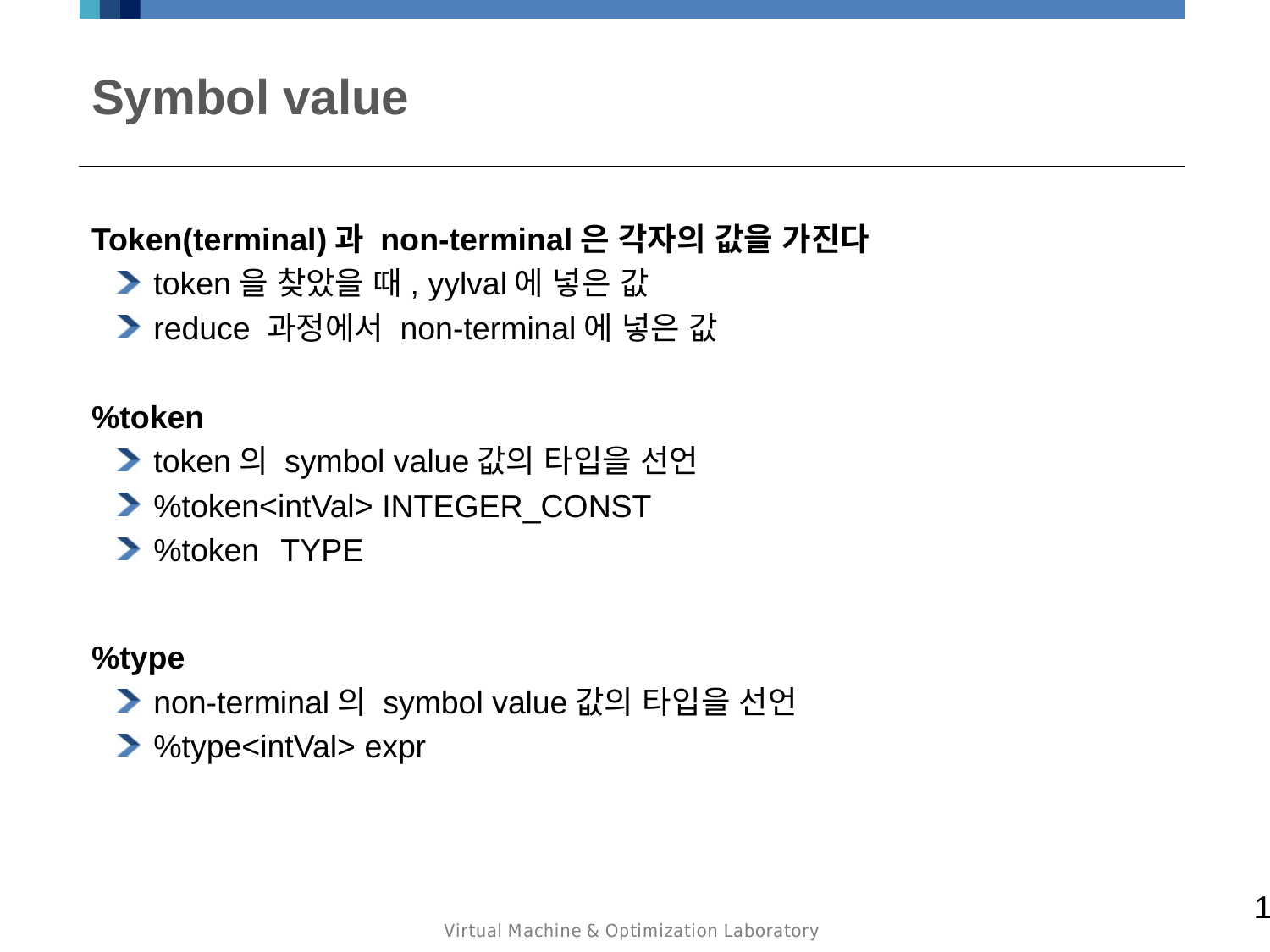

# Symbol value
Token(terminal)과 non-terminal은 각자의 값을 가진다
token을 찾았을 때, yylval에 넣은 값
reduce 과정에서 non-terminal에 넣은 값

%token
token의 symbol value값의 타입을 선언
%token<intVal> INTEGER_CONST
%token 	TYPE

%type
non-terminal의 symbol value값의 타입을 선언
%type<intVal> expr